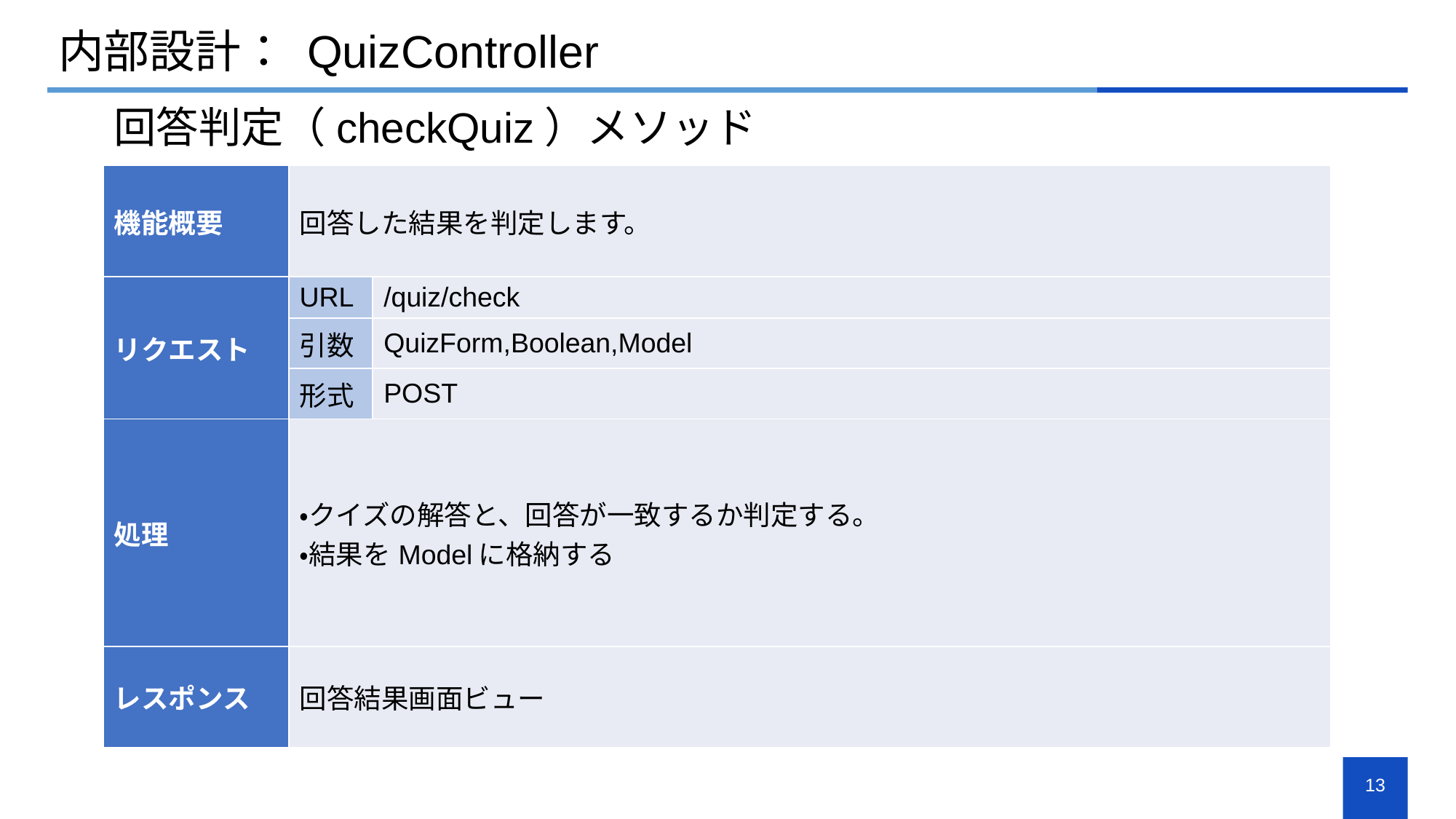

# 内部設計： QuizController
回答判定（checkQuiz）メソッド
| 機能概要 | 回答した結果を判定します。 |  |
| --- | --- | --- |
| リクエスト | URL | /quiz/check |
|  | 引数 | QuizForm,Boolean,Model |
|  | 形式 | POST |
| 処理 | ・クイズの解答と、回答が一致するか判定する。 ・結果をModelに格納する |  |
| レスポンス | 回答結果画面ビュー |  |
13